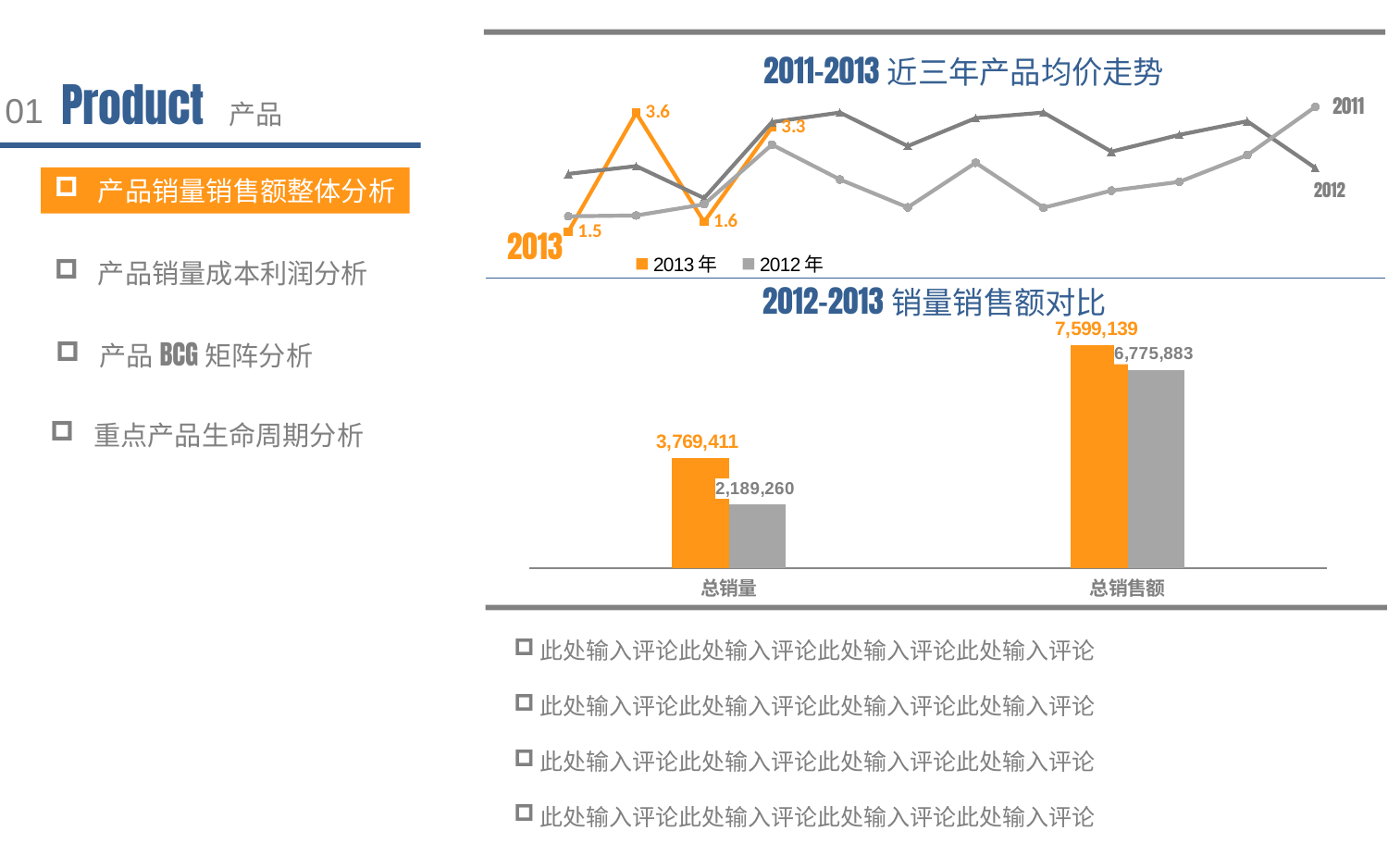

### Chart

| Category | 13年平均售价 | 12年平均售价 | 11年平均售价 |
|---|---|---|---|
| 1月  | 1.46348671769845 | 2.5 | 1.7401960410858697 |
| 2  | 3.593501459755322 | 2.6387156425143465 | 1.7544301148969175 |
| 3  | 1.6393353655013982 | 2.0650935098713536 | 1.954694665779047 |
| 4  | 3.3340928440876385 | 3.4291026084069993 | 3.024779644076171 |
| 5  | None | 3.6 | 2.4 |
| 6  | None | 3.0 | 1.9 |
| 7  | None | 3.5 | 2.7 |
| 8  | None | 3.6 | 1.8940490617719963 |
| 9  | None | 2.9 | 2.2 |
| 10  | None | 3.2 | 2.356887901704805 |
| 11  | None | 3.444764766316237 | 2.837151614460508 |
| 12月 | None | 2.609046623042663 | 3.7 |
2011-2013近三年产品均价走势
Product 产品
01
2011

产品销量销售额整体分析
2012

### Chart

| Category | 2013年 | 2012年 |
|---|---|---|
| 总销量 | 3769411.0 | 2189260.0 |
| 总销售额 | 7599139.05 | 6775882.919999999 |
2013
产品销量成本利润分析
2012-2013销量销售额对比
产品BCG矩阵分析
重点产品生命周期分析

此处输入评论此处输入评论此处输入评论此处输入评论

此处输入评论此处输入评论此处输入评论此处输入评论

此处输入评论此处输入评论此处输入评论此处输入评论

此处输入评论此处输入评论此处输入评论此处输入评论